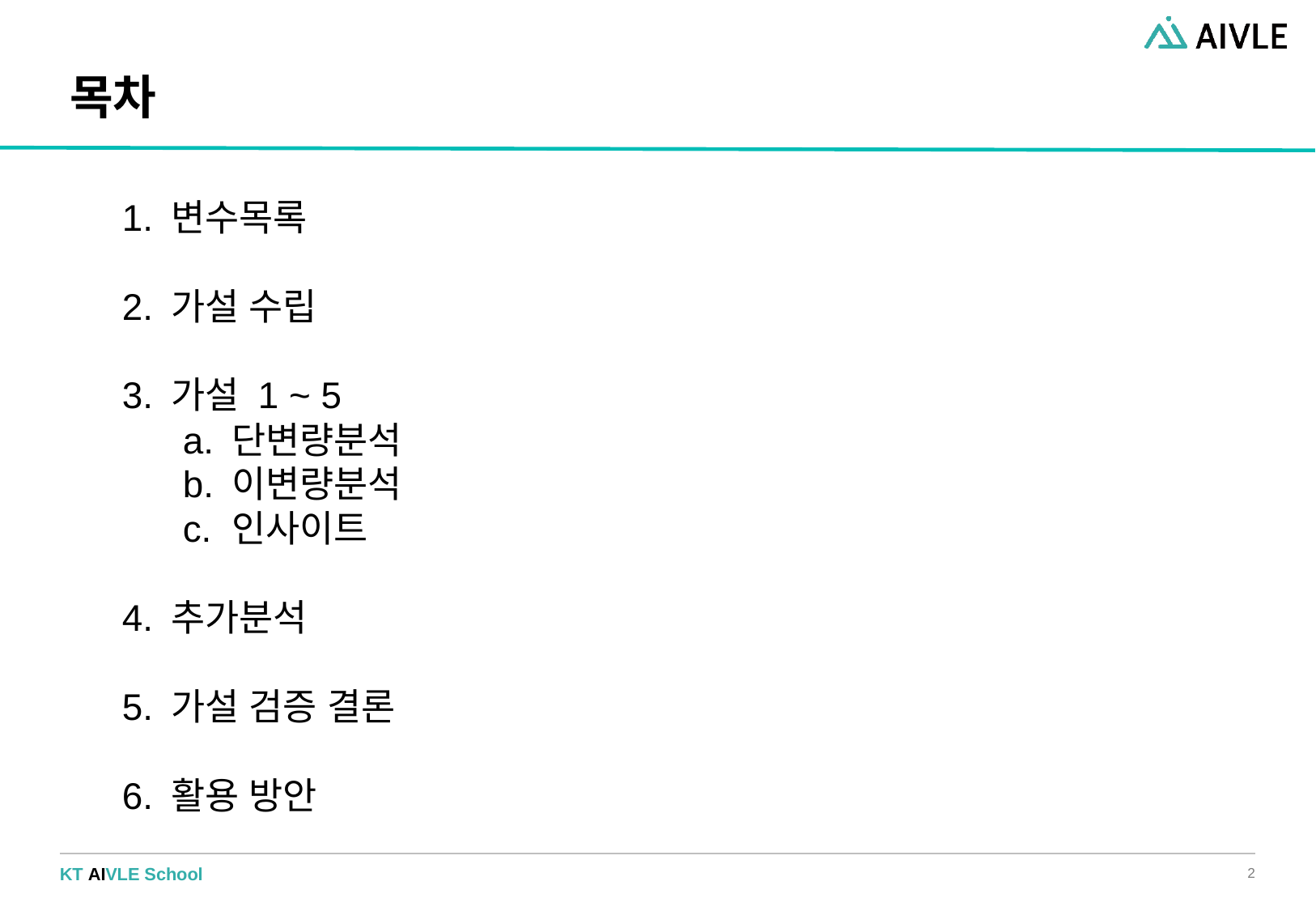

# 목차
변수목록

가설 수립

가설 1 ~ 5
단변량분석
이변량분석
인사이트

추가분석

가설 검증 결론

활용 방안